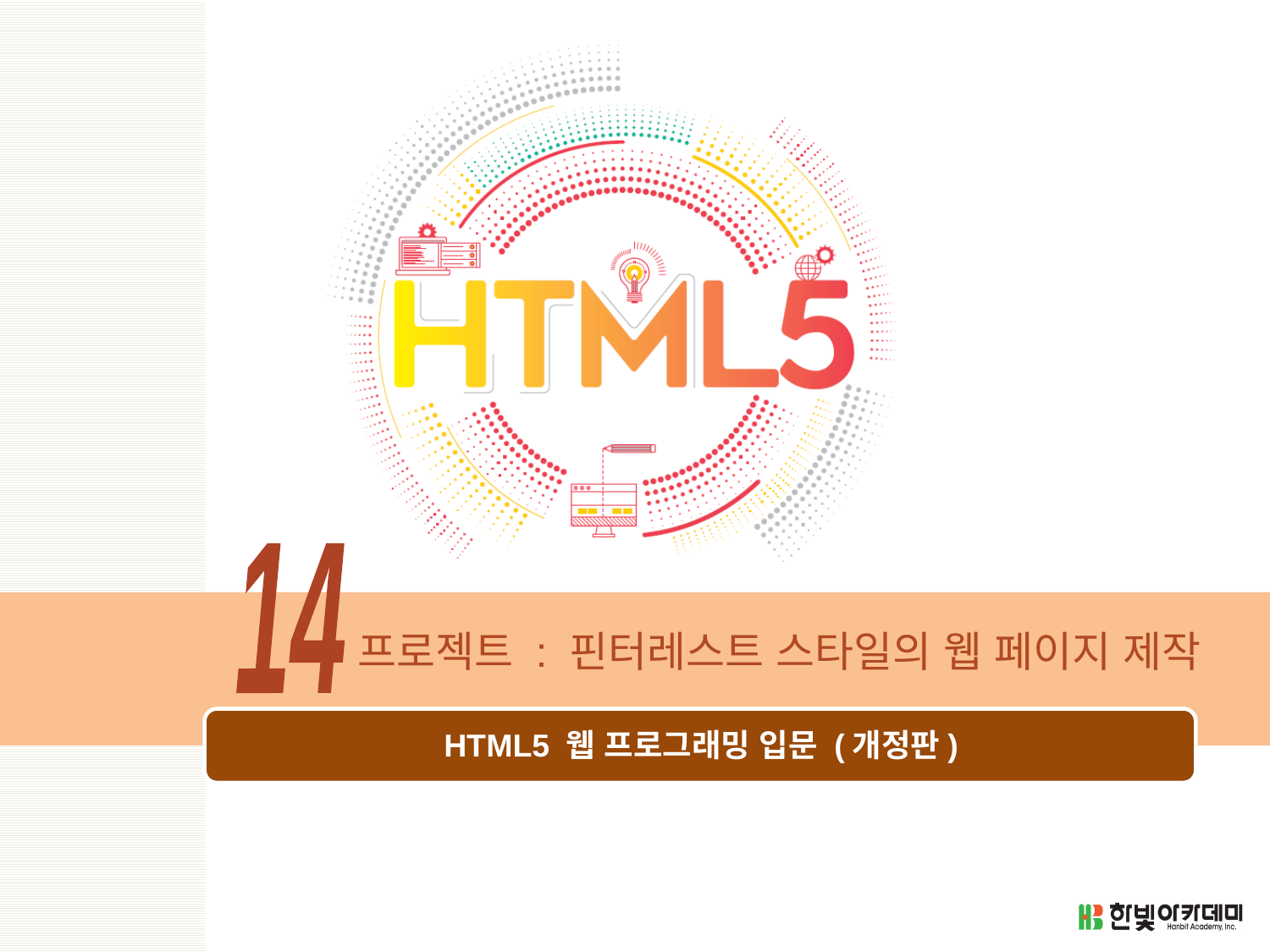

14
# 프로젝트 : 핀터레스트 스타일의 웹 페이지 제작